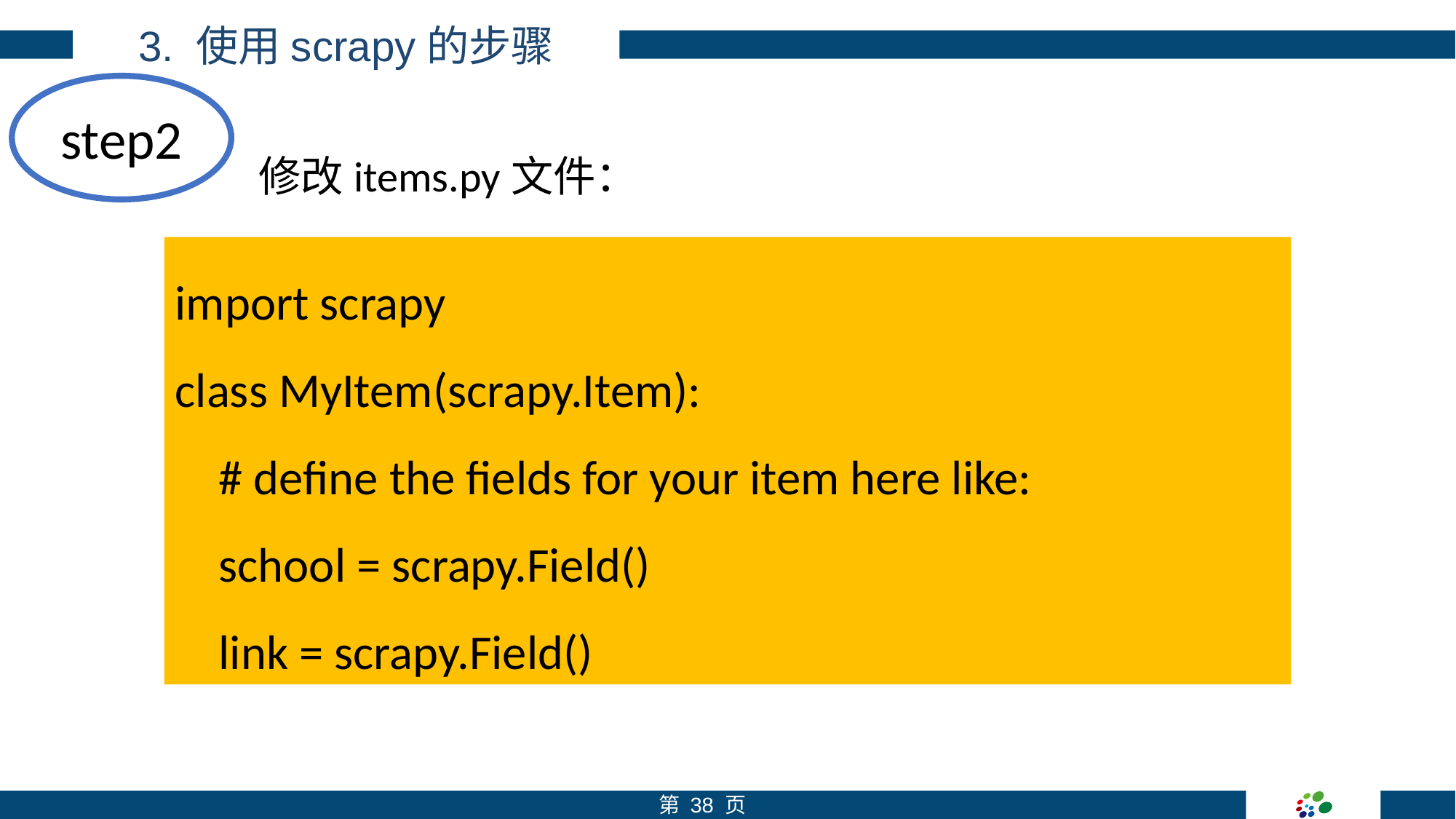

3. 使用scrapy的步骤
step2
修改items.py文件：

import scrapy
class MyItem(scrapy.Item):
    # define the fields for your item here like:
    school = scrapy.Field()
    link = scrapy.Field()